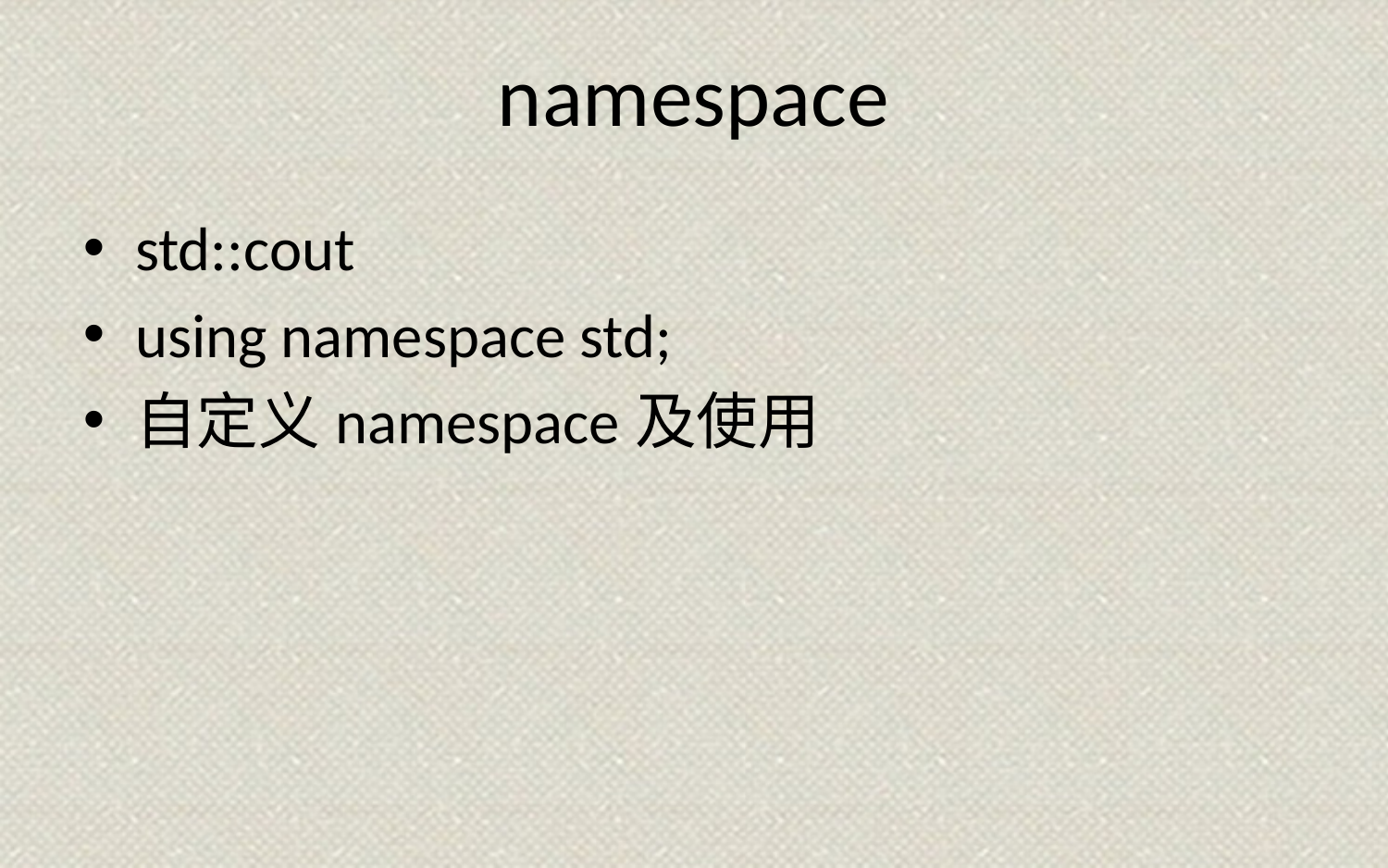

# namespace
std::cout
using namespace std;
自定义namespace及使用